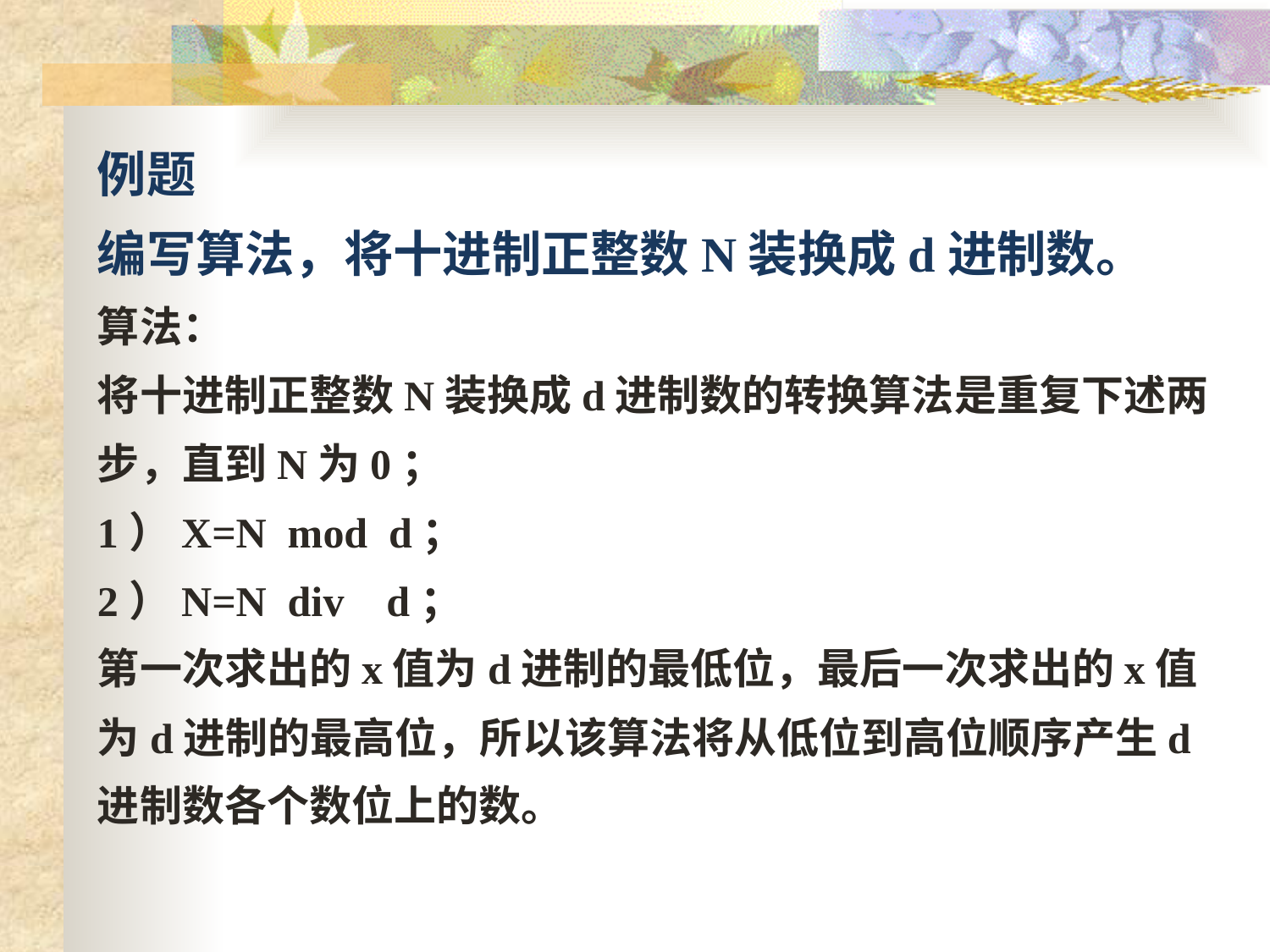

例题
编写算法，将十进制正整数N装换成d进制数。
算法：
将十进制正整数N装换成d进制数的转换算法是重复下述两步，直到N为0；
1）X=N  mod  d；
2）N=N  div    d；
第一次求出的x值为d进制的最低位，最后一次求出的x值为d进制的最高位，所以该算法将从低位到高位顺序产生d进制数各个数位上的数。